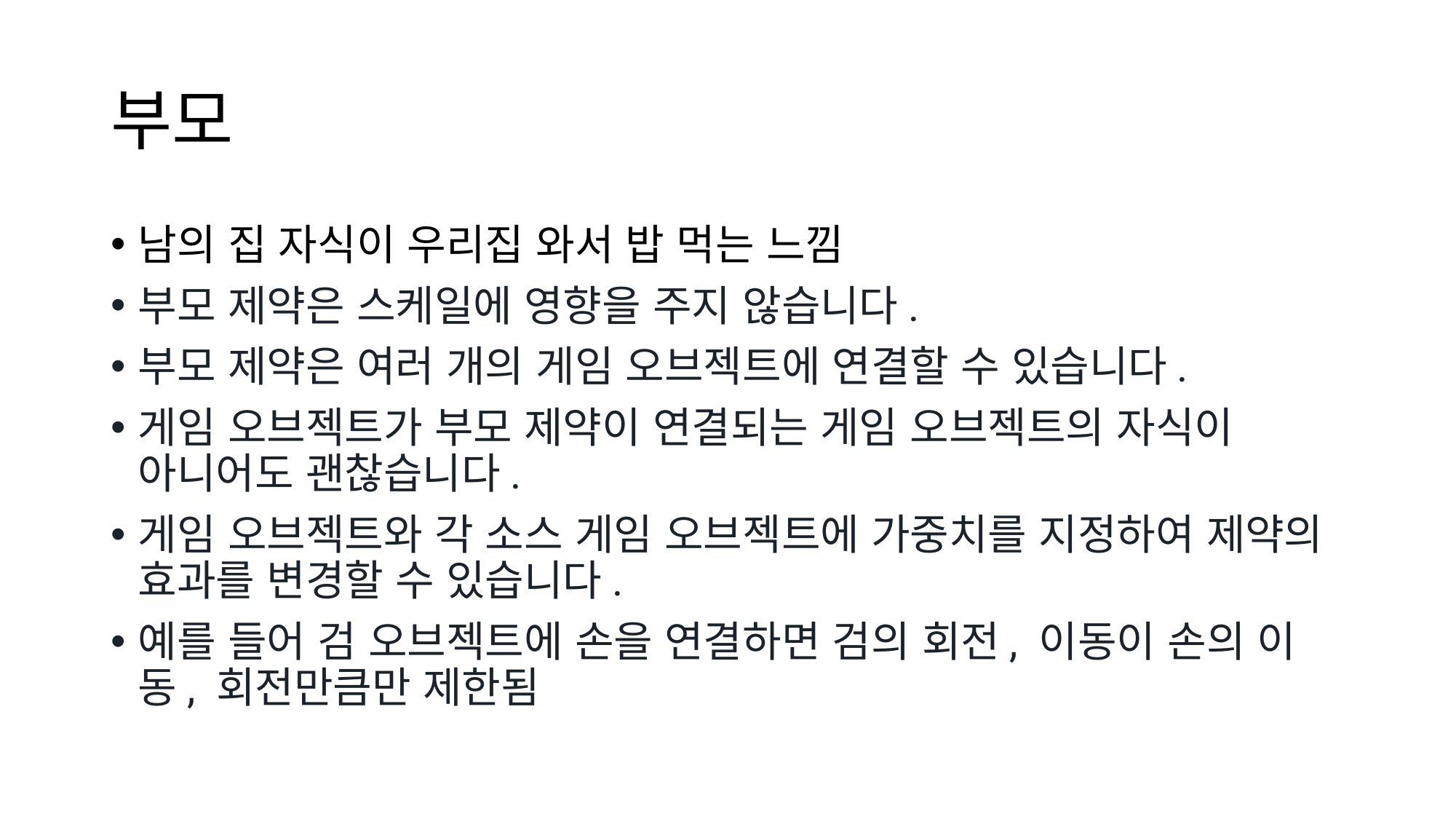

# 부모
남의 집 자식이 우리집 와서 밥 먹는 느낌
부모 제약은 스케일에 영향을 주지 않습니다.
부모 제약은 여러 개의 게임 오브젝트에 연결할 수 있습니다.
게임 오브젝트가 부모 제약이 연결되는 게임 오브젝트의 자식이 아니어도 괜찮습니다.
게임 오브젝트와 각 소스 게임 오브젝트에 가중치를 지정하여 제약의 효과를 변경할 수 있습니다.
예를 들어 검 오브젝트에 손을 연결하면 검의 회전, 이동이 손의 이동, 회전만큼만 제한됨